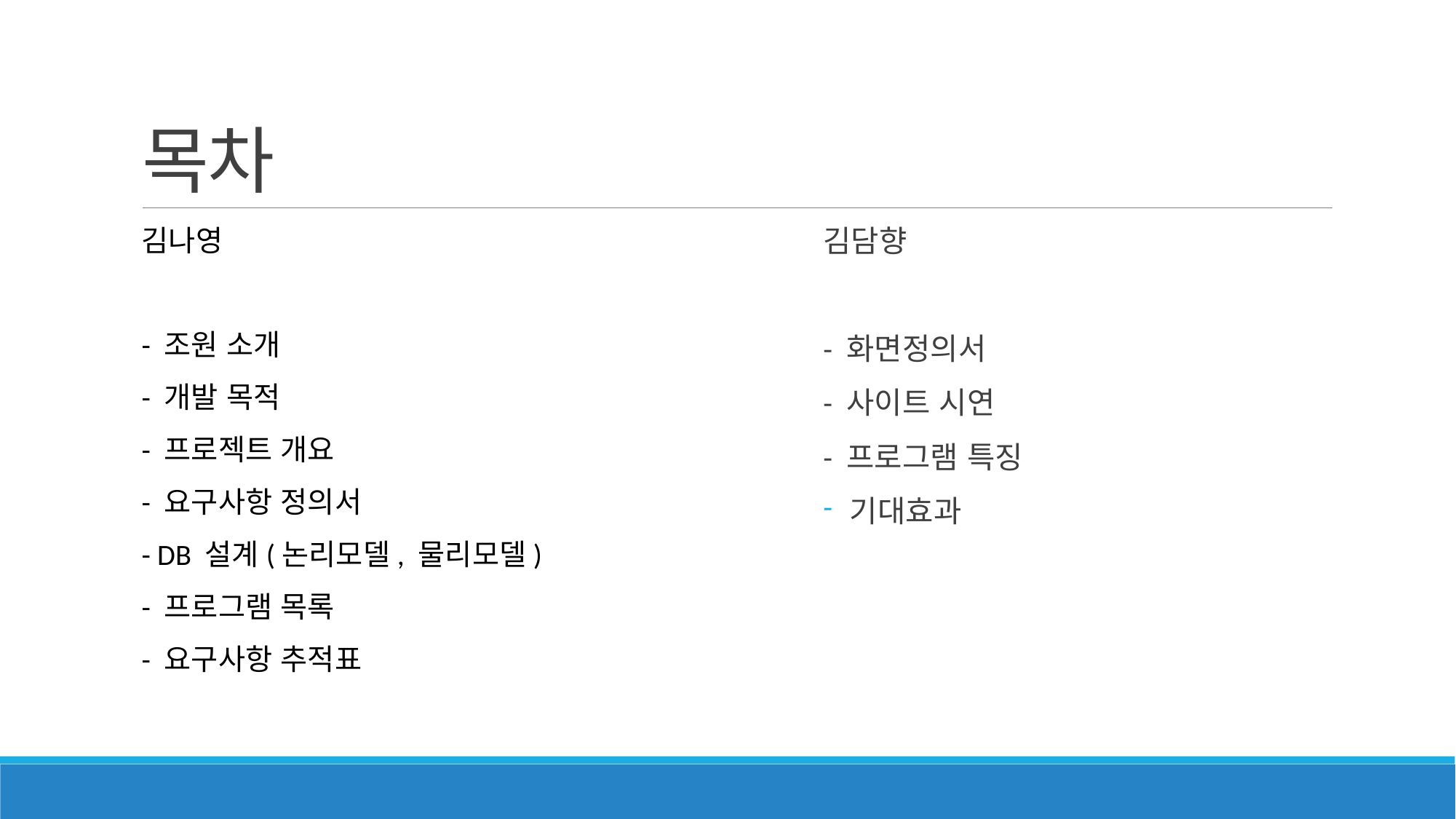

# 목차
김나영

- 조원 소개
- 개발 목적
- 프로젝트 개요
- 요구사항 정의서
- DB 설계(논리모델, 물리모델)
- 프로그램 목록
- 요구사항 추적표

김담향

- 화면정의서
- 사이트 시연
- 프로그램 특징
 기대효과